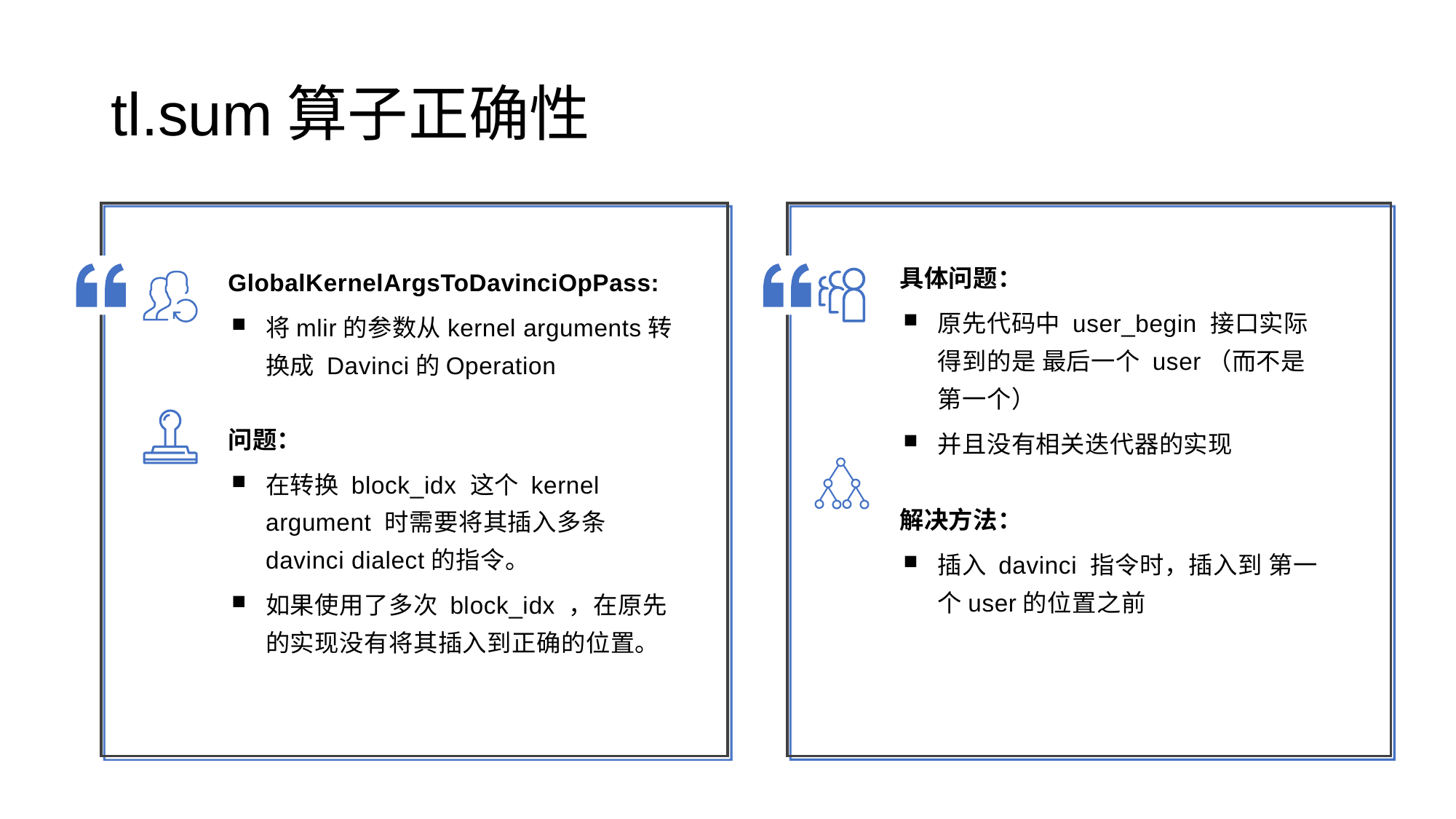

# tl.sum算子正确性

具体问题：
原先代码中 user_begin 接口实际得到的是 最后一个 user（而不是第一个）
并且没有相关迭代器的实现
解决方法：
插入 davinci 指令时，插入到 第一个user的位置之前
GlobalKernelArgsToDavinciOpPass:
将mlir的参数从kernel arguments转换成 Davinci的Operation
问题：
在转换 block_idx 这个 kernel argument 时需要将其插入多条 davinci dialect的指令。
如果使用了多次 block_idx ，在原先的实现没有将其插入到正确的位置。